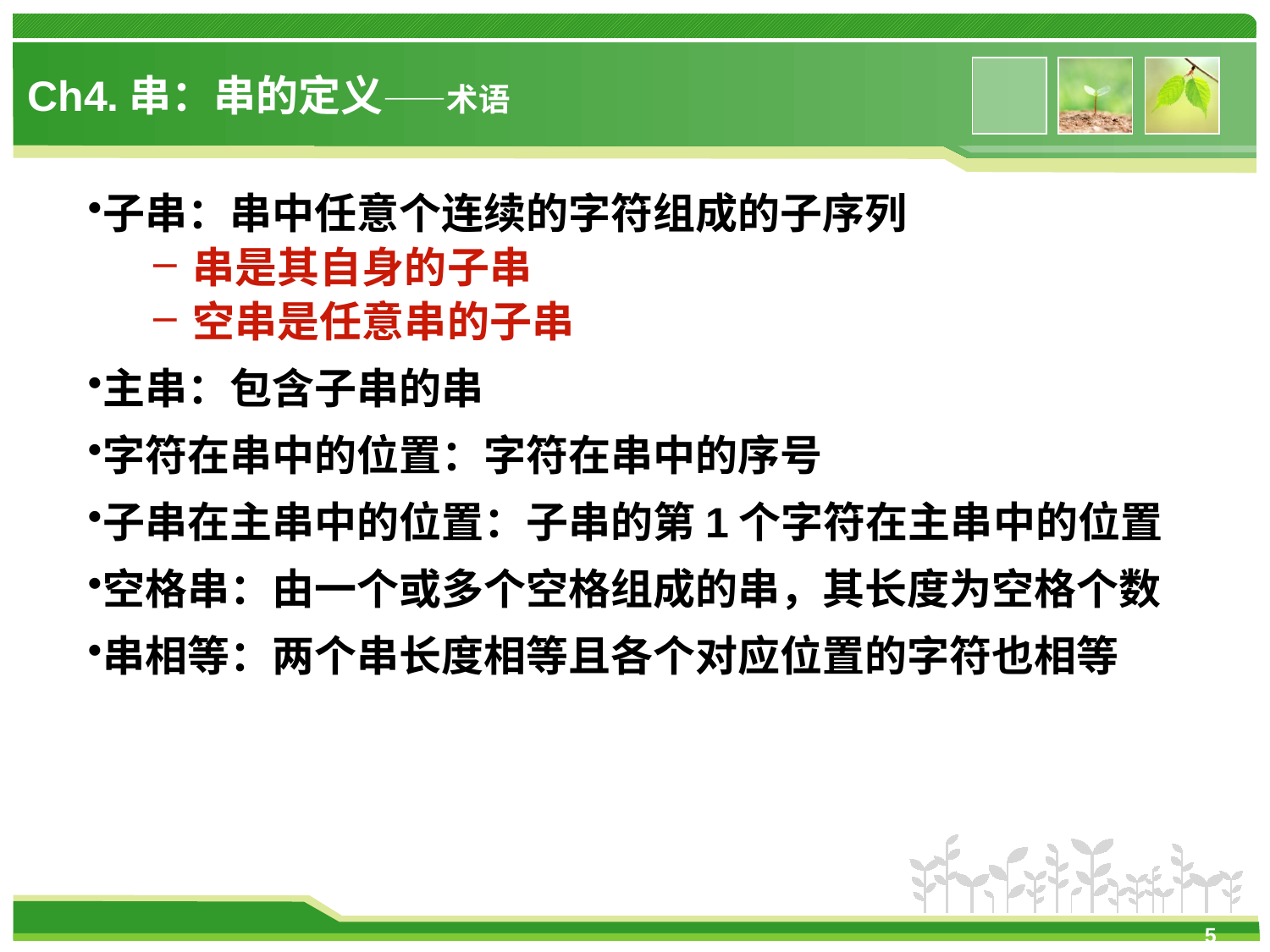

# Ch4.串：串的定义——术语
子串：串中任意个连续的字符组成的子序列
串是其自身的子串
空串是任意串的子串
主串：包含子串的串
字符在串中的位置：字符在串中的序号
子串在主串中的位置：子串的第1个字符在主串中的位置
空格串：由一个或多个空格组成的串，其长度为空格个数
串相等：两个串长度相等且各个对应位置的字符也相等
5